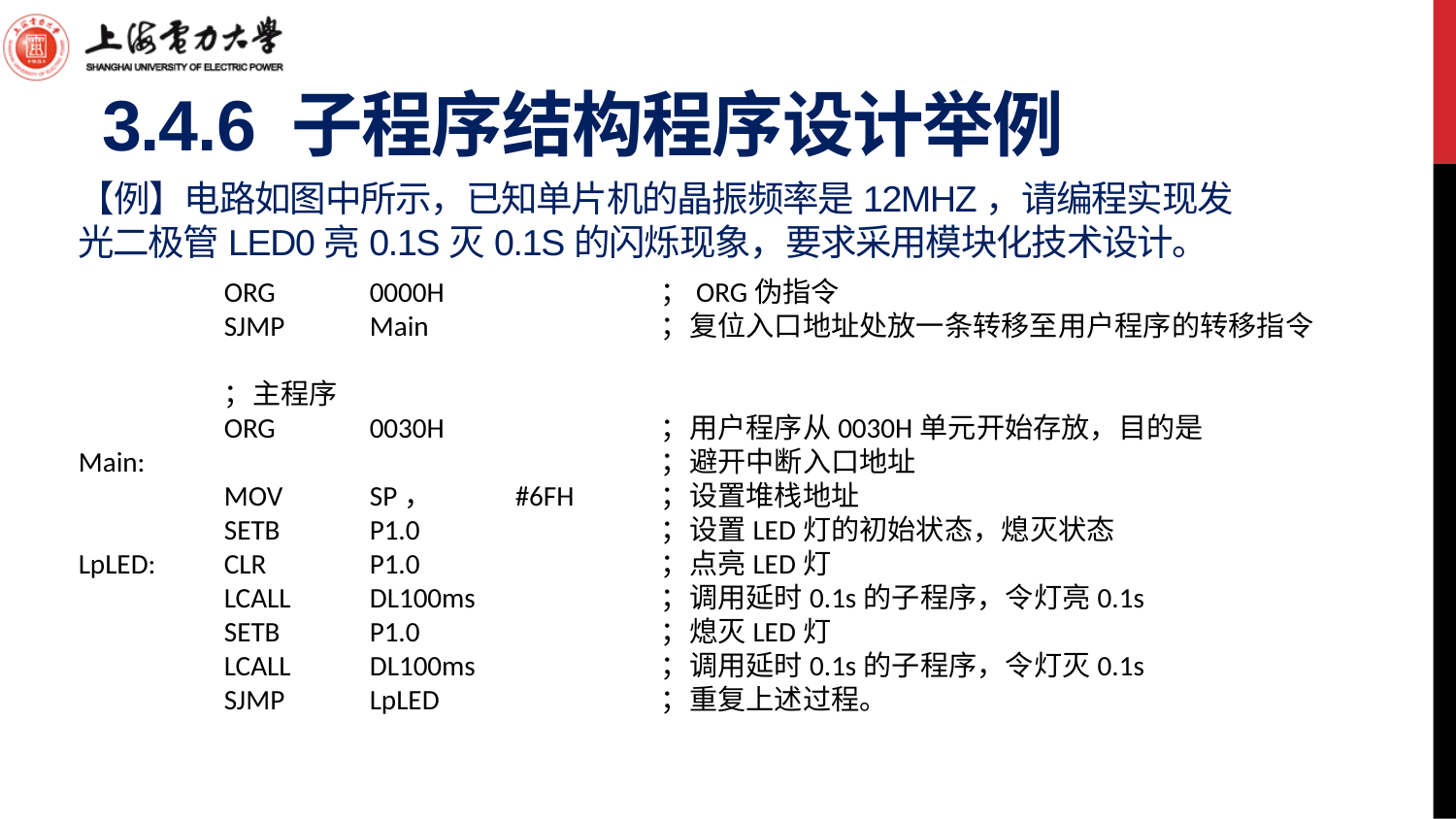

3.4.6 子程序结构程序设计举例
# 【例】电路如图中所示，已知单片机的晶振频率是12MHz，请编程实现发光二极管LED0亮0.1s灭0.1s的闪烁现象，要求采用模块化技术设计。
	ORG	0000H		；ORG伪指令
	SJMP	Main		；复位入口地址处放一条转移至用户程序的转移指令

	；主程序
	ORG	0030H		；用户程序从0030H单元开始存放，目的是
Main:				；避开中断入口地址
	MOV	SP，	#6FH	；设置堆栈地址
	SETB	P1.0		；设置LED灯的初始状态，熄灭状态
LpLED:	CLR	P1.0		；点亮LED灯
	LCALL	DL100ms		；调用延时0.1s的子程序，令灯亮0.1s
	SETB	P1.0		；熄灭LED灯
	LCALL	DL100ms		；调用延时0.1s的子程序，令灯灭0.1s
	SJMP	LpLED		；重复上述过程。